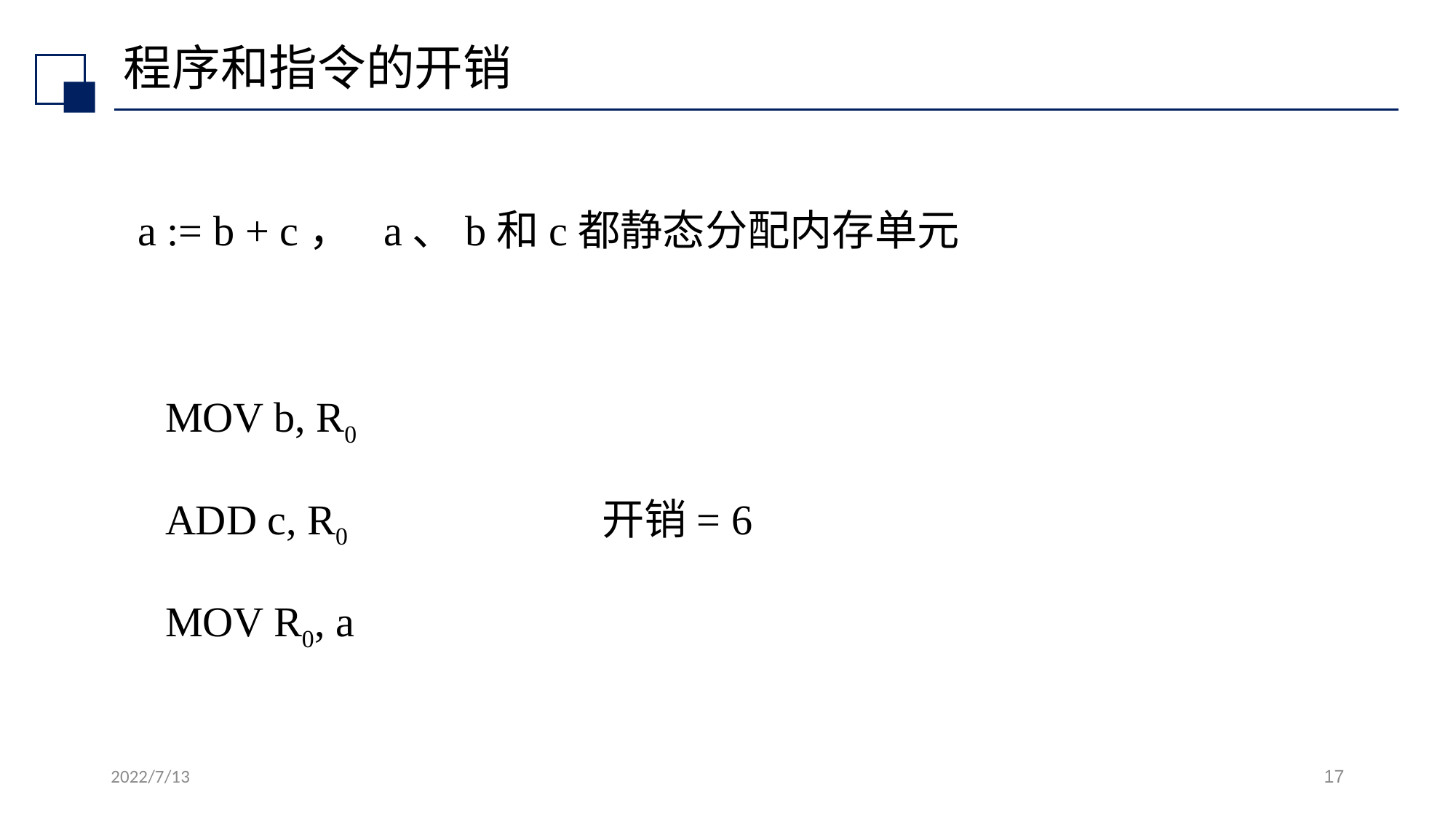

# 程序和指令的开销
a := b + c，	a、b和c都静态分配内存单元

	MOV b, R0
	ADD c, R0			开销= 6
	MOV R0, a
2022/7/13
17